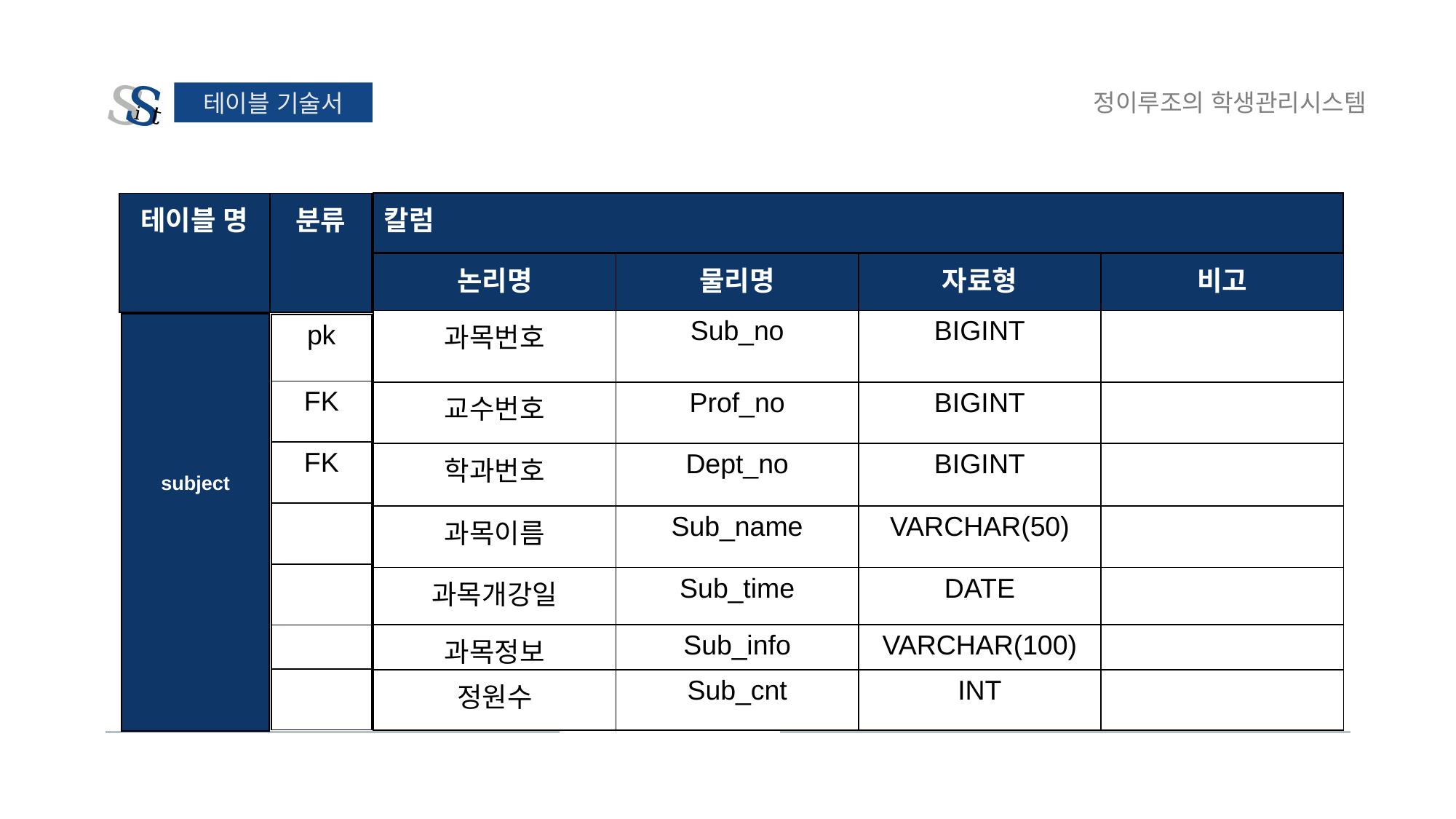

s
s
i
t
정이루조의 학생관리시스템
테이블 기술서
| 칼럼 |
| --- |
| 테이블 명 |
| --- |
| 분류 |
| --- |
| 논리명 | 물리명 | 자료형 | 비고 |
| --- | --- | --- | --- |
| 과목번호 | Sub\_no | BIGINT |  |
| 교수번호 | Prof\_no | BIGINT |  |
| 학과번호 | Dept\_no | BIGINT |  |
| 과목이름 | Sub\_name | VARCHAR(50) |  |
| 과목개강일 | Sub\_time | DATE |  |
| 과목정보 | Sub\_info | VARCHAR(100) |  |
| 정원수 | Sub\_cnt | INT |  |
| subject |
| --- |
| pk |
| --- |
| FK |
| FK |
|  |
|  |
|  |
|  |